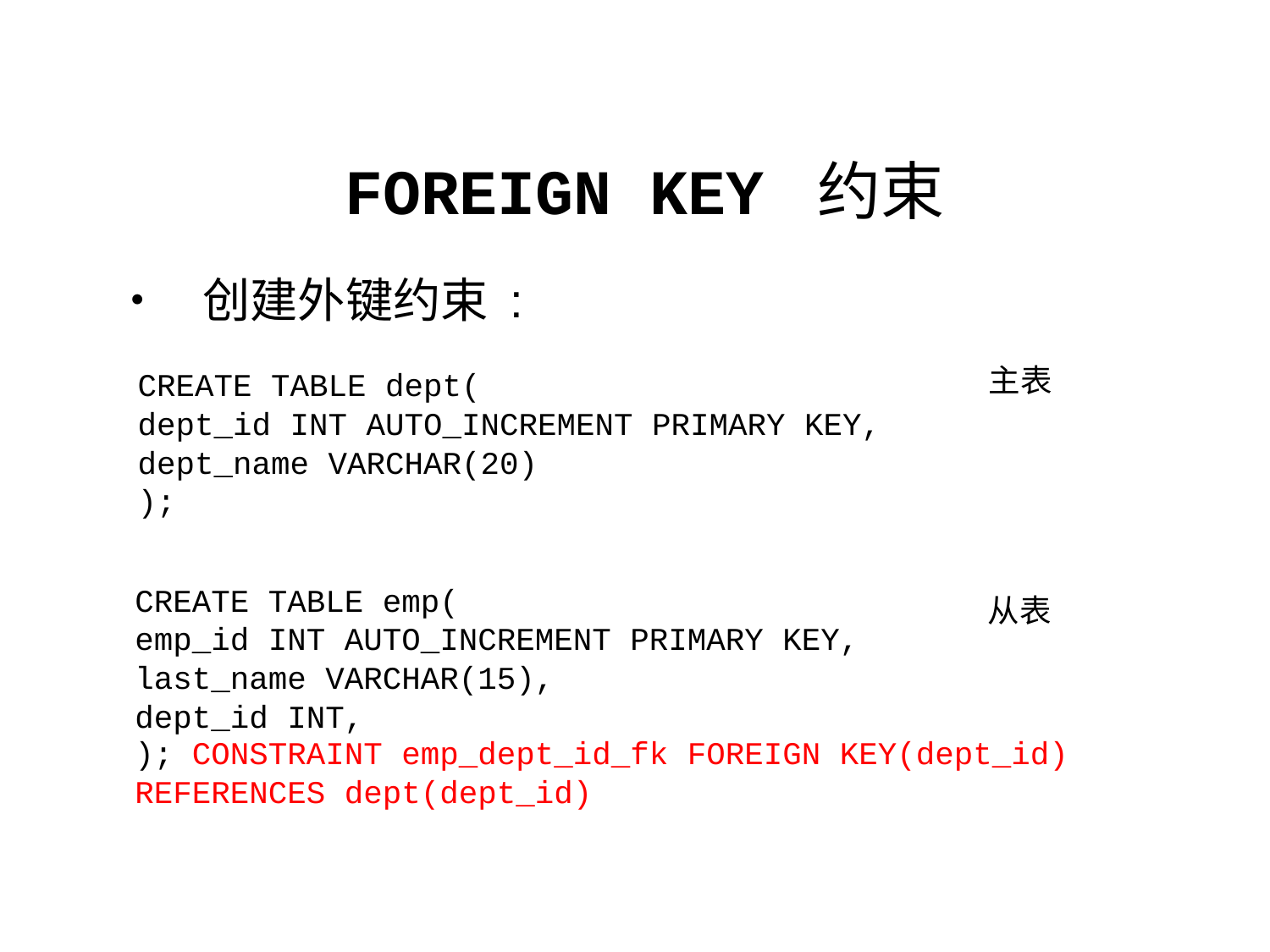

FOREIGN KEY 约束
• 创建外键约束 :
主表
从表
CREATE TABLE dept(
dept_id INT AUTO_INCREMENT PRIMARY KEY,
dept_name VARCHAR(20)
);
CREATE TABLE emp(
emp_id INT AUTO_INCREMENT PRIMARY KEY,
last_name VARCHAR(15),
dept_id INT,
); CONSTRAINT emp_dept_id_fk FOREIGN KEY(dept_id)
REFERENCES dept(dept_id)